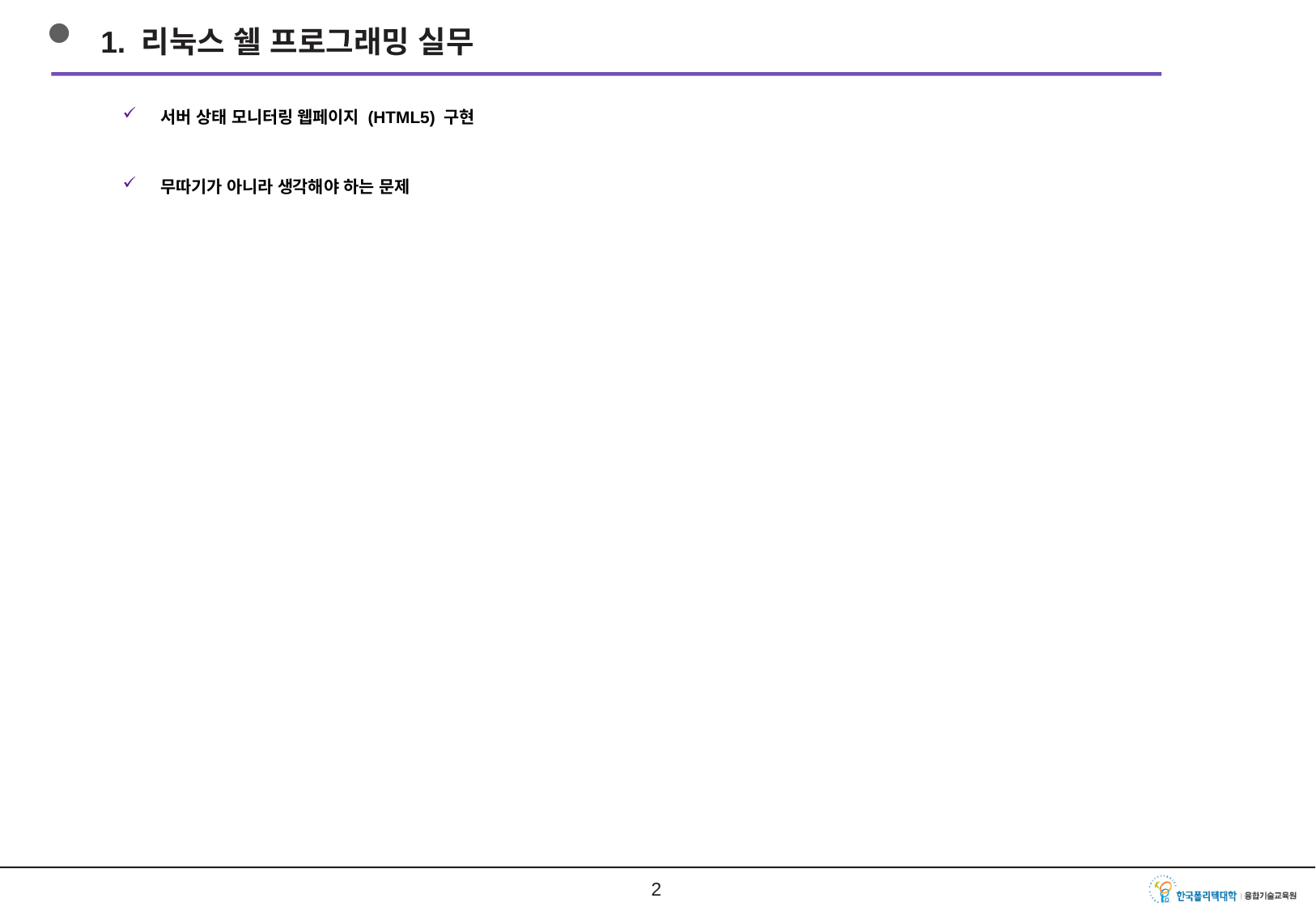

1. 리눅스 쉘 프로그래밍 실무
서버 상태 모니터링 웹페이지 (HTML5) 구현

무따기가 아니라 생각해야 하는 문제

2